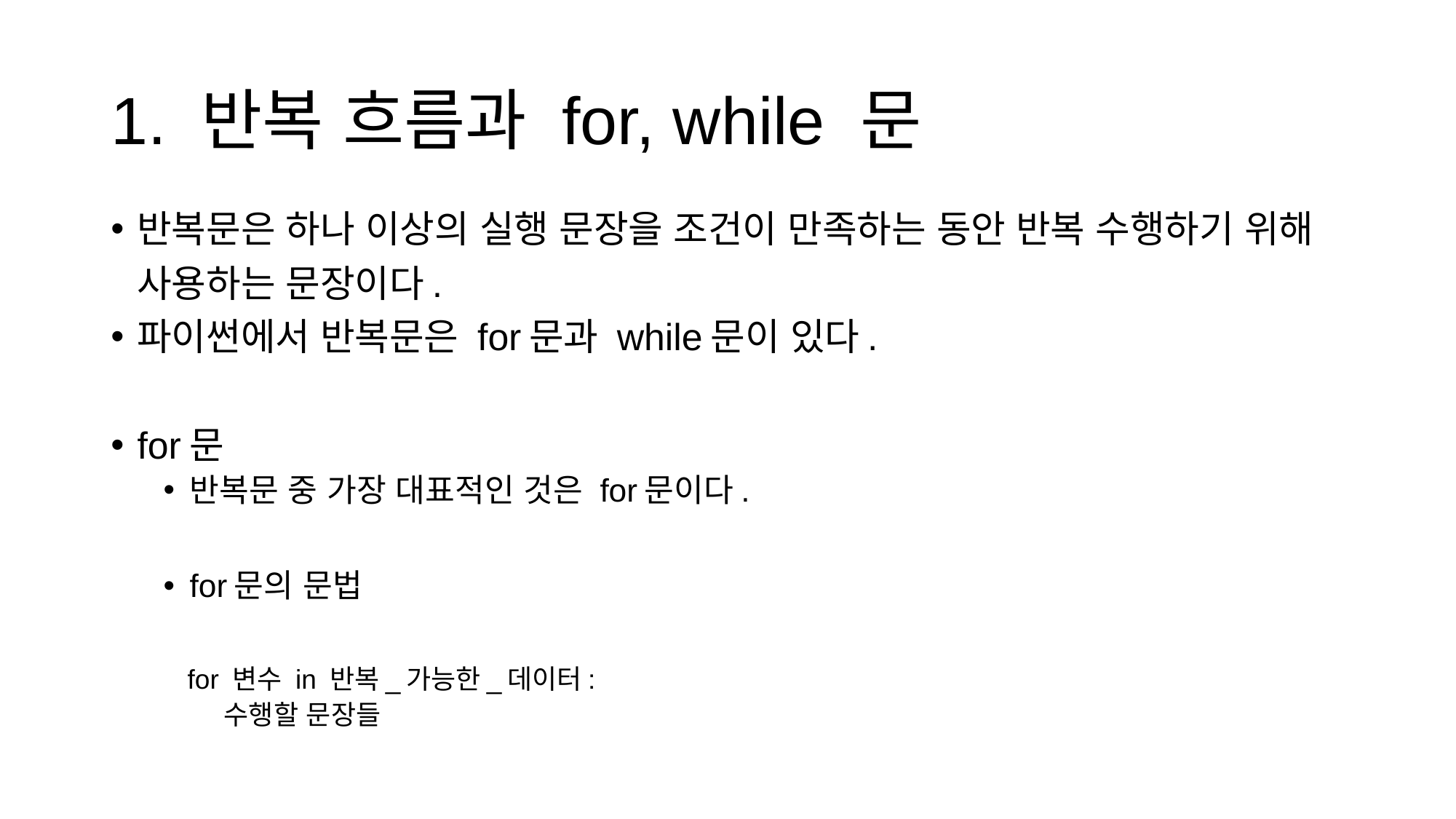

# 1. 반복 흐름과 for, while 문
반복문은 하나 이상의 실행 문장을 조건이 만족하는 동안 반복 수행하기 위해 사용하는 문장이다.
파이썬에서 반복문은 for문과 while문이 있다.

for문
반복문 중 가장 대표적인 것은 for문이다.

for문의 문법

for 변수 in 반복_가능한_데이터:
    수행할 문장들